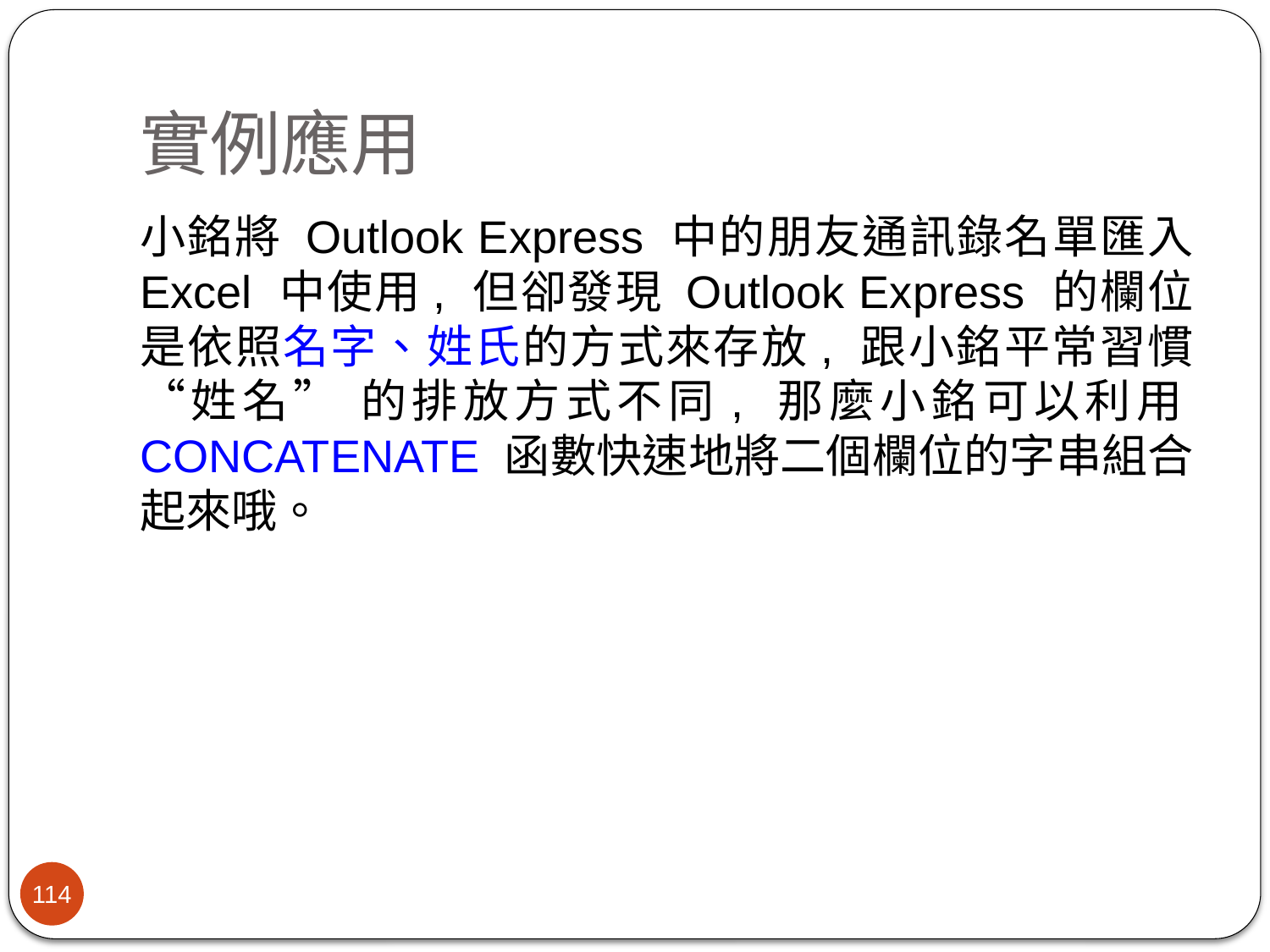

# 實例應用
小銘將 Outlook Express 中的朋友通訊錄名單匯入 Excel 中使用, 但卻發現 Outlook Express 的欄位是依照名字、姓氏的方式來存放, 跟小銘平常習慣 “姓名” 的排放方式不同, 那麼小銘可以利用CONCATENATE 函數快速地將二個欄位的字串組合起來哦。
114